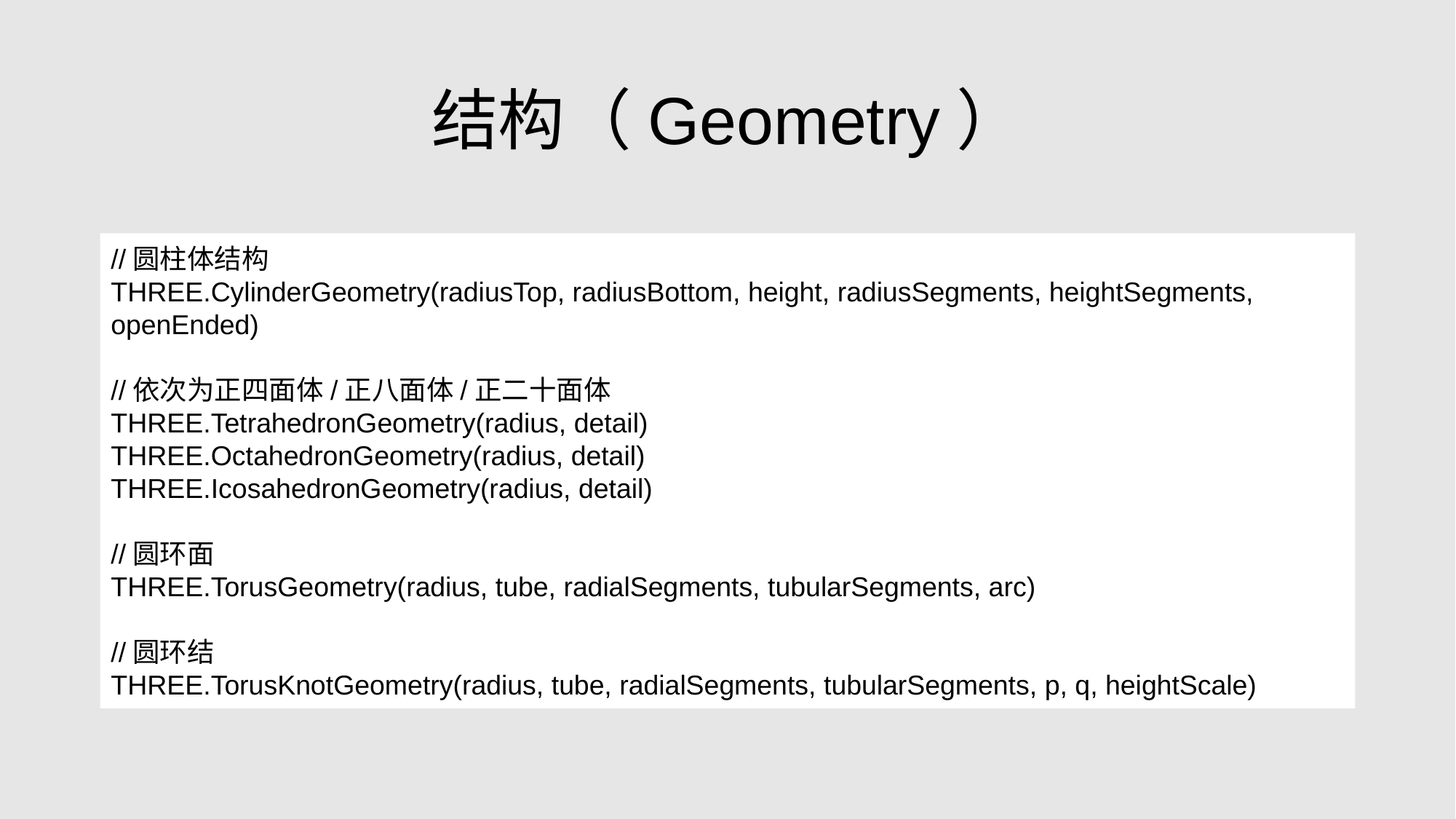

# 结构（Geometry）
//圆柱体结构
THREE.CylinderGeometry(radiusTop, radiusBottom, height, radiusSegments, heightSegments, openEnded)

//依次为正四面体/正八面体/正二十面体
THREE.TetrahedronGeometry(radius, detail)
THREE.OctahedronGeometry(radius, detail)
THREE.IcosahedronGeometry(radius, detail)

//圆环面
THREE.TorusGeometry(radius, tube, radialSegments, tubularSegments, arc)

//圆环结
THREE.TorusKnotGeometry(radius, tube, radialSegments, tubularSegments, p, q, heightScale)